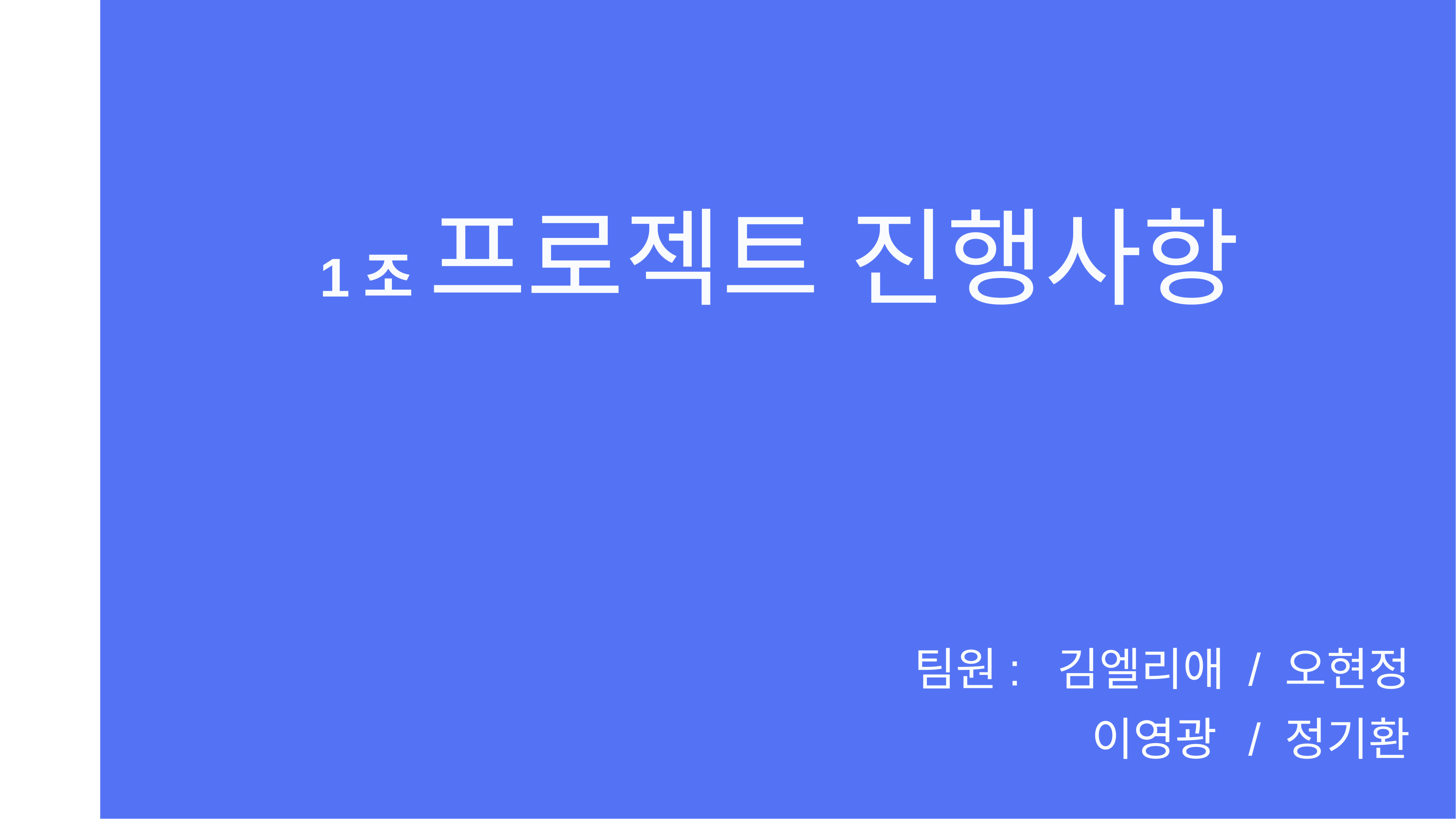

1조 프로젝트 진행사항

팀원:  김엘리애 / 오현정
	이영광 / 정기환